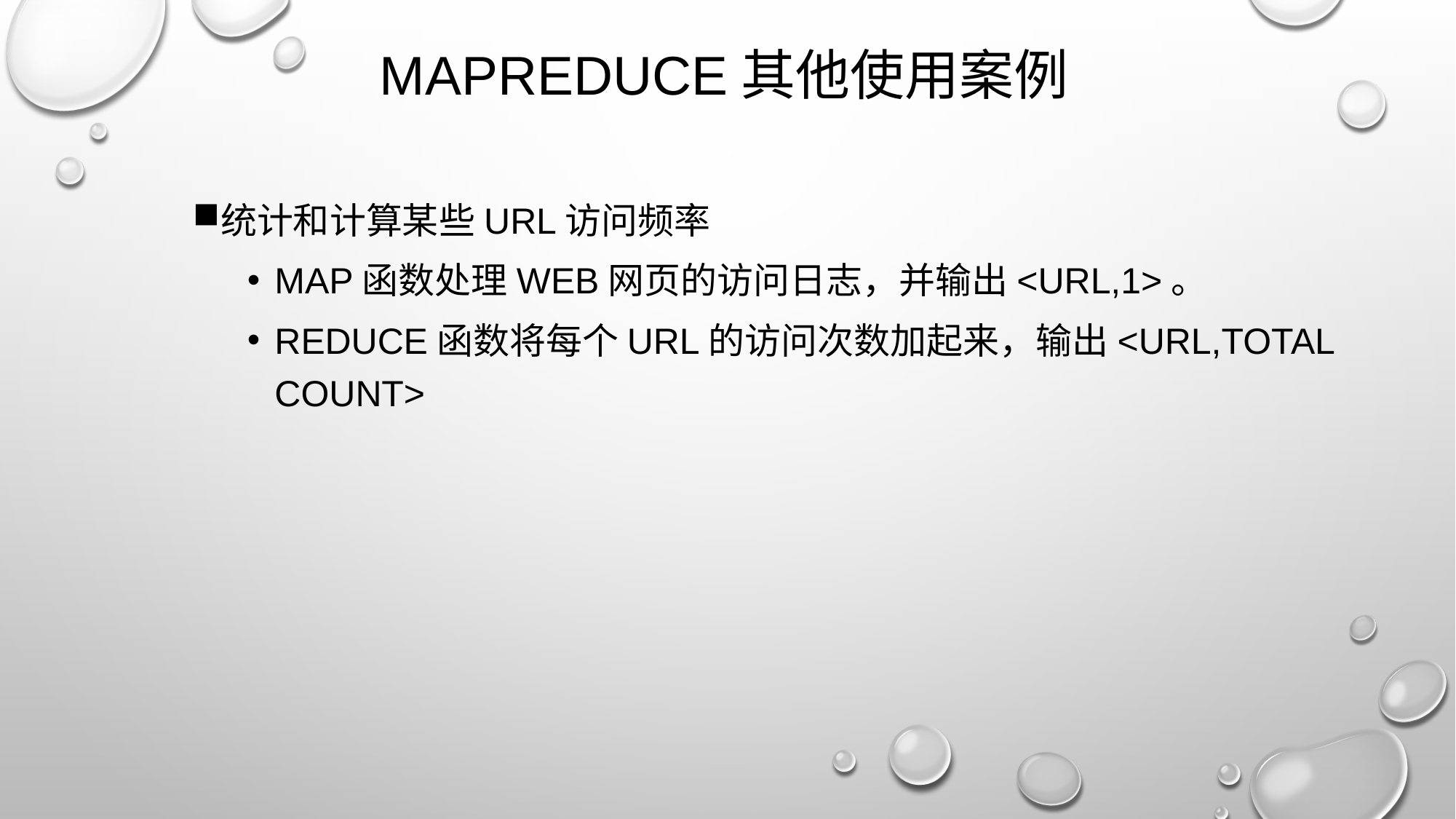

# Mapreduce其他使用案例
统计和计算某些URL访问频率
map函数处理web网页的访问日志，并输出<URL,1>。
reduce函数将每个URL的访问次数加起来，输出<URL,total count>